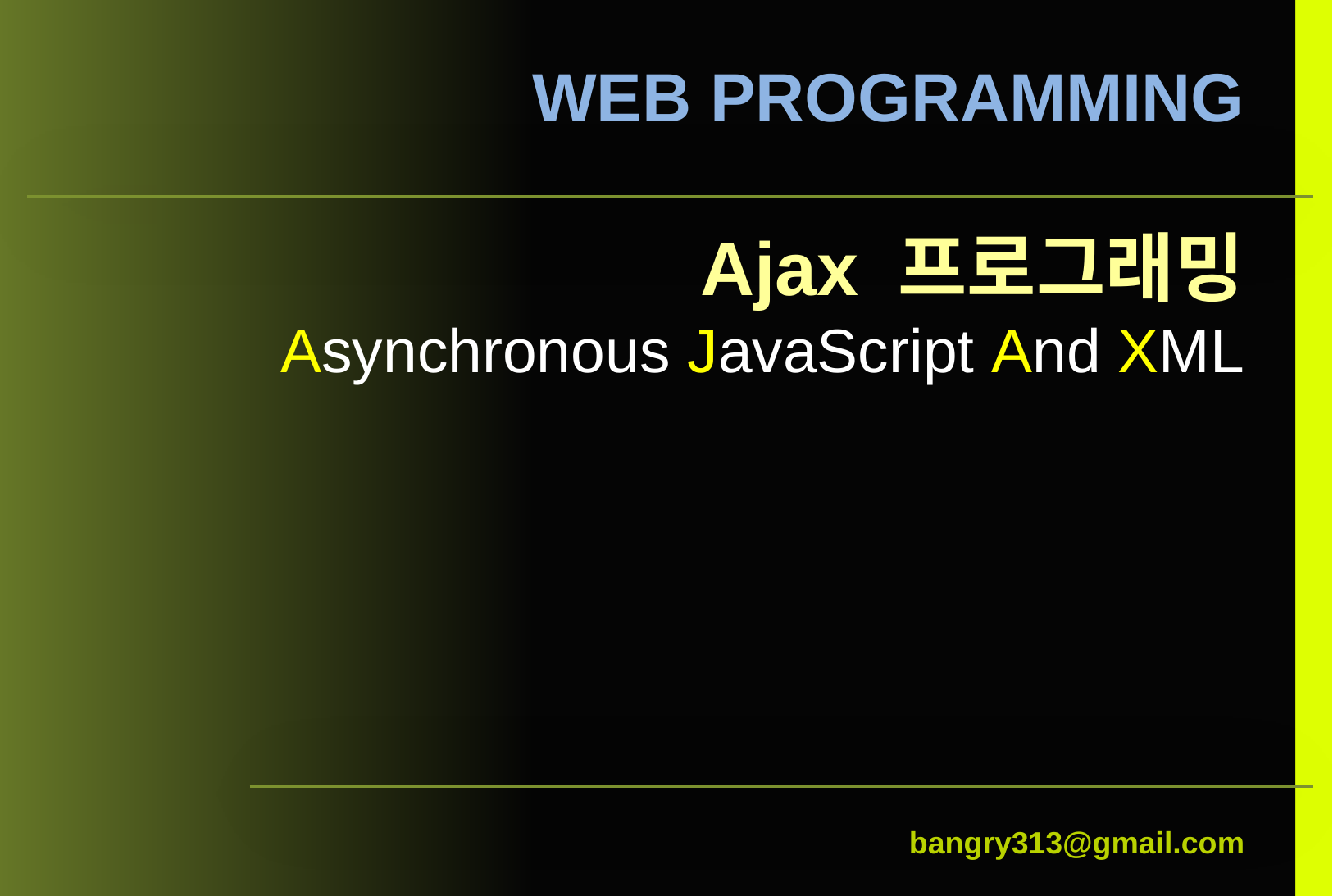

# Ajax 프로그래밍 Asynchronous JavaScript And XML